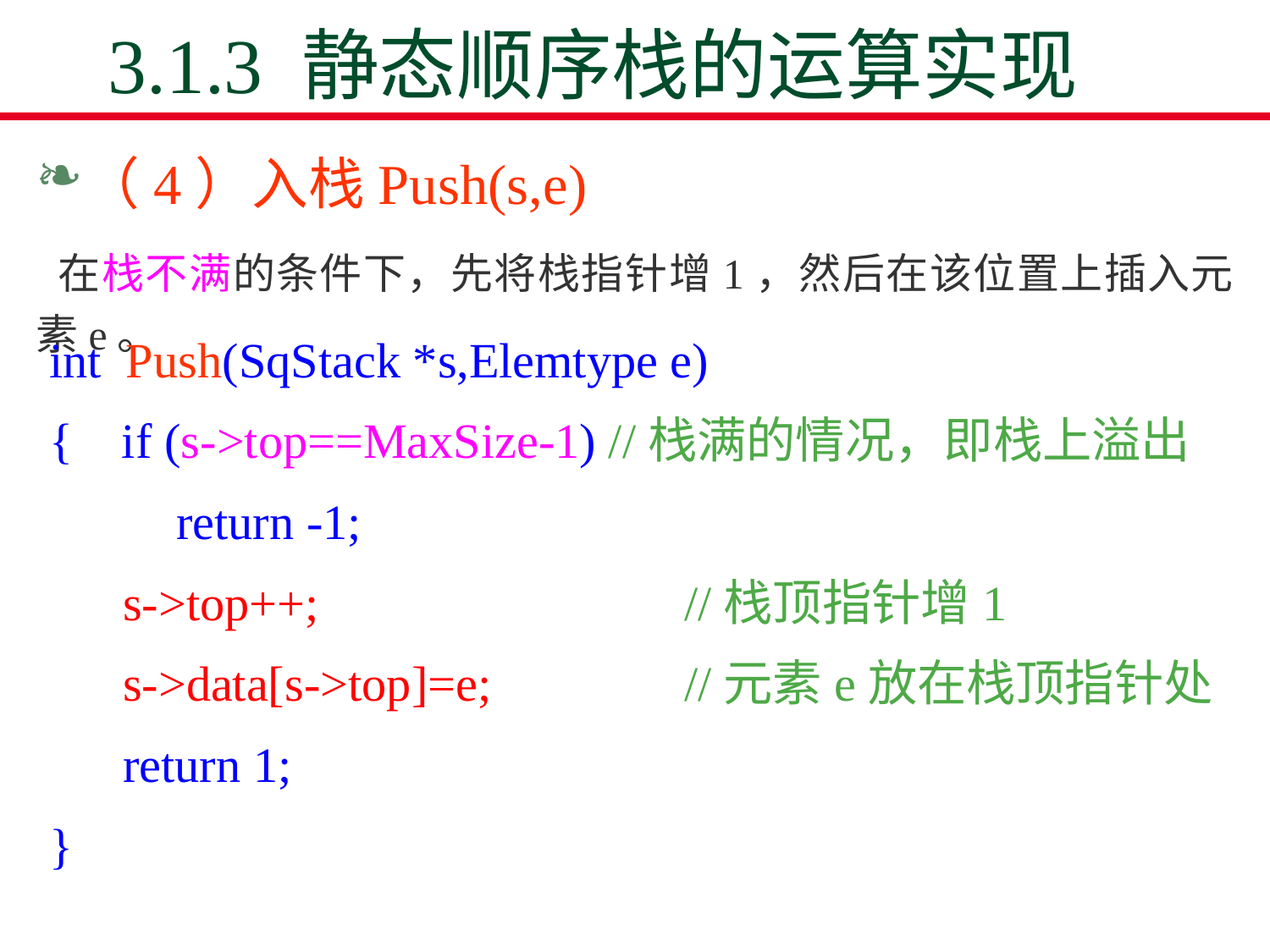

# 3.1.3 静态顺序栈的运算实现
（4）入栈Push(s,e)
 在栈不满的条件下，先将栈指针增1，然后在该位置上插入元素e。
int  Push(SqStack *s,Elemtype e)
{    if (s->top==MaxSize-1) //栈满的情况，即栈上溢出
	return -1;
      s->top++;		   	//栈顶指针增1
      s->data[s->top]=e;	   	//元素e放在栈顶指针处
      return 1;
}